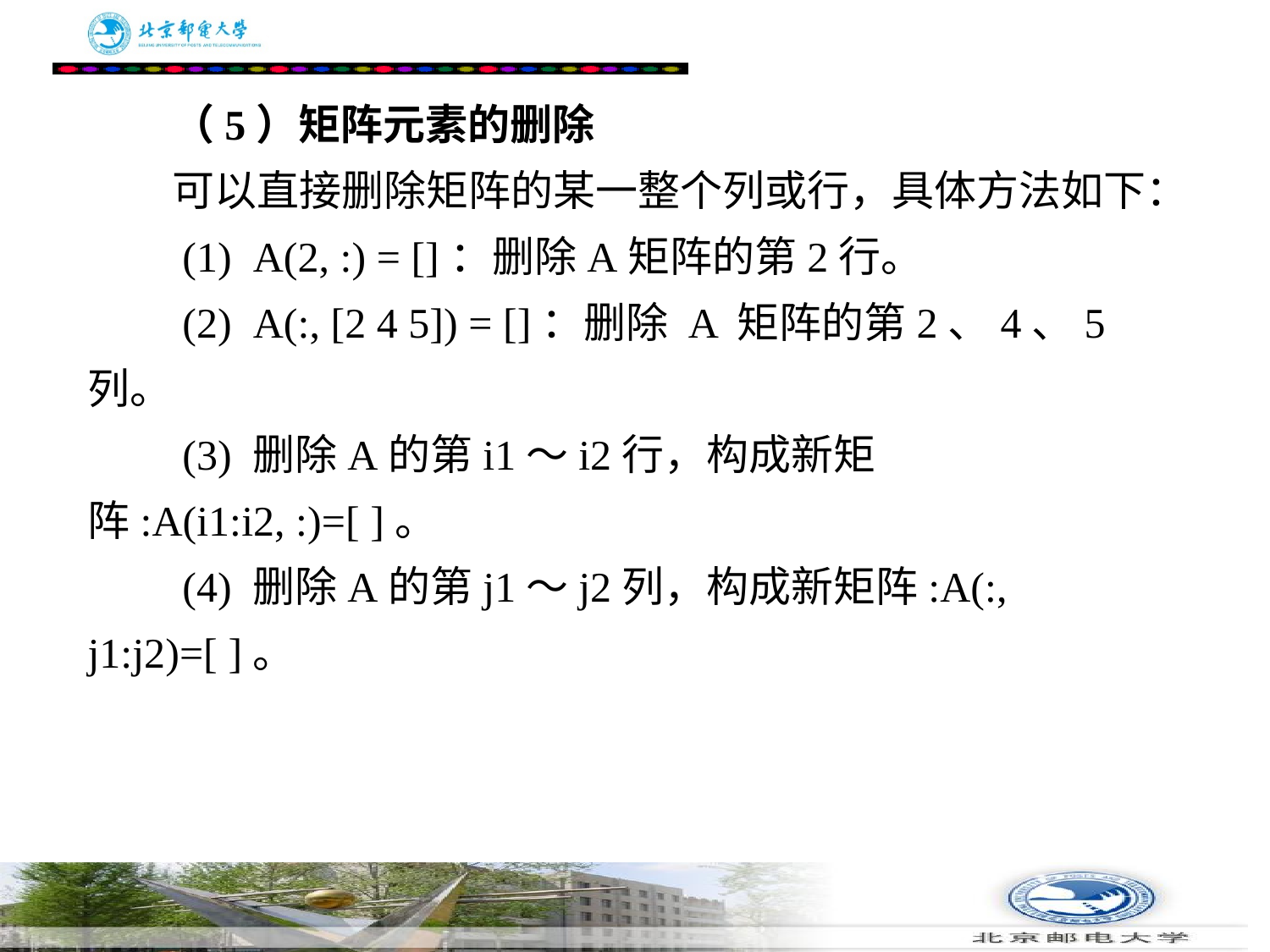

# （5）矩阵元素的删除 　　可以直接删除矩阵的某一整个列或行，具体方法如下： 　　(1)  A(2, :) = []：删除A矩阵的第2行。 　　(2)  A(:, [2 4 5]) = []：删除 A 矩阵的第2、4、5列。 　　(3) 删除A的第i1～i2行，构成新矩阵:A(i1:i2, :)=[ ]。 　　(4) 删除A的第j1～j2列，构成新矩阵:A(:, j1:j2)=[ ]。